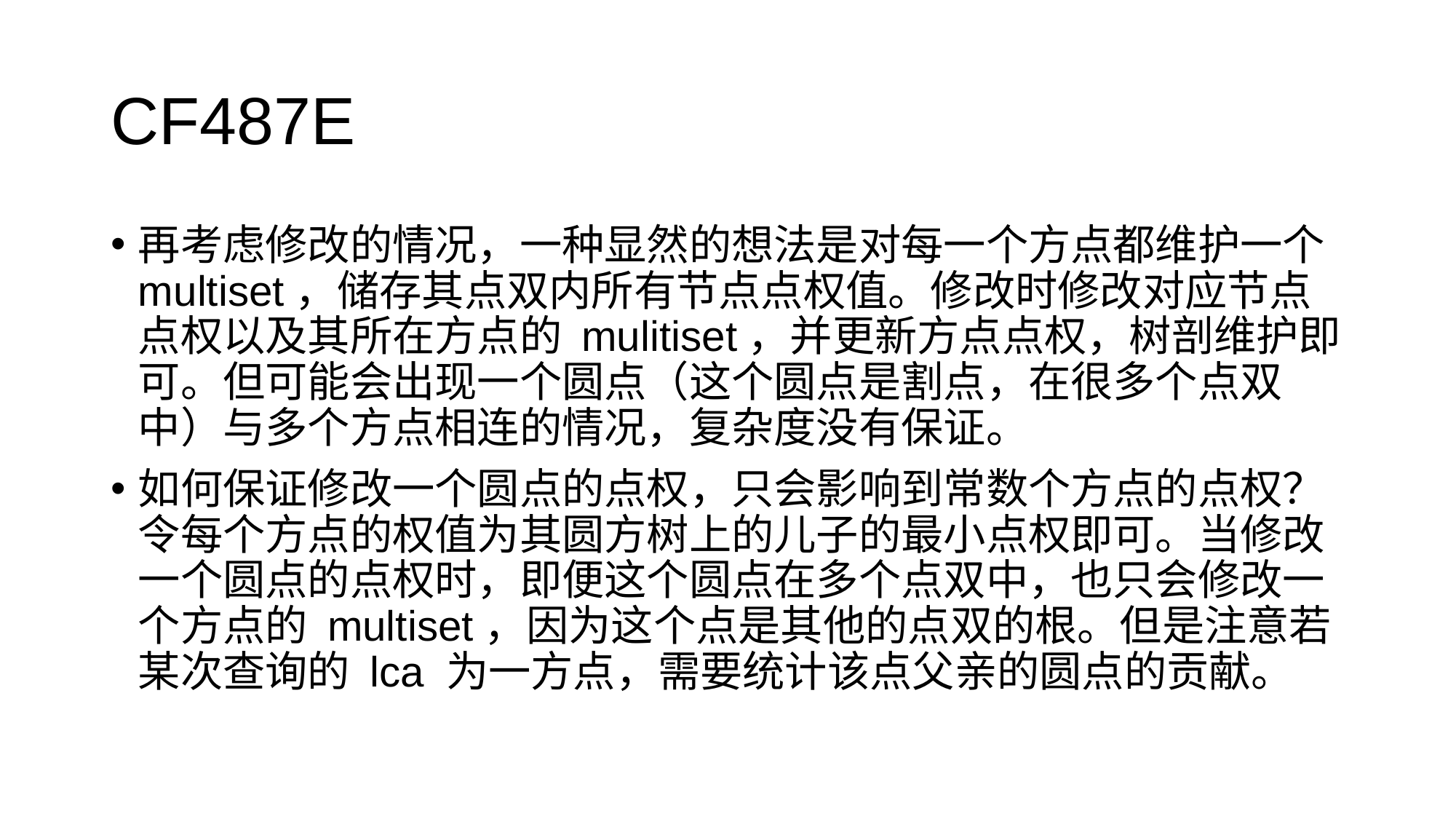

# CF487E
再考虑修改的情况，一种显然的想法是对每一个方点都维护一个 multiset，储存其点双内所有节点点权值。修改时修改对应节点点权以及其所在方点的 mulitiset，并更新方点点权，树剖维护即可。但可能会出现一个圆点（这个圆点是割点，在很多个点双中）与多个方点相连的情况，复杂度没有保证。
如何保证修改一个圆点的点权，只会影响到常数个方点的点权？令每个方点的权值为其圆方树上的儿子的最小点权即可。当修改一个圆点的点权时，即便这个圆点在多个点双中，也只会修改一个方点的 multiset，因为这个点是其他的点双的根。但是注意若某次查询的 lca 为一方点，需要统计该点父亲的圆点的贡献。